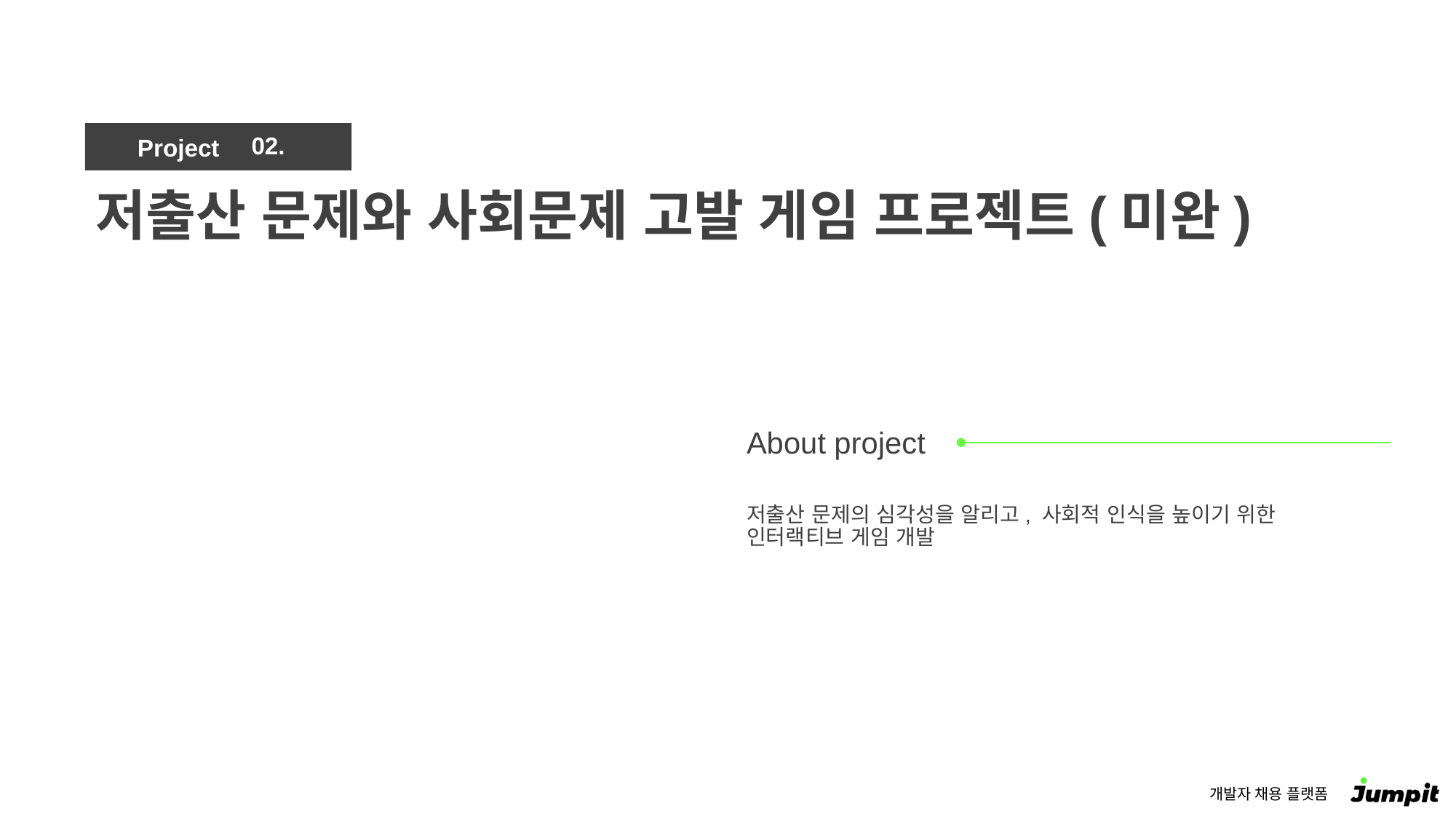

02.
저출산 문제와 사회문제 고발 게임 프로젝트(미완)
저출산 문제의 심각성을 알리고, 사회적 인식을 높이기 위한 인터랙티브 게임 개발